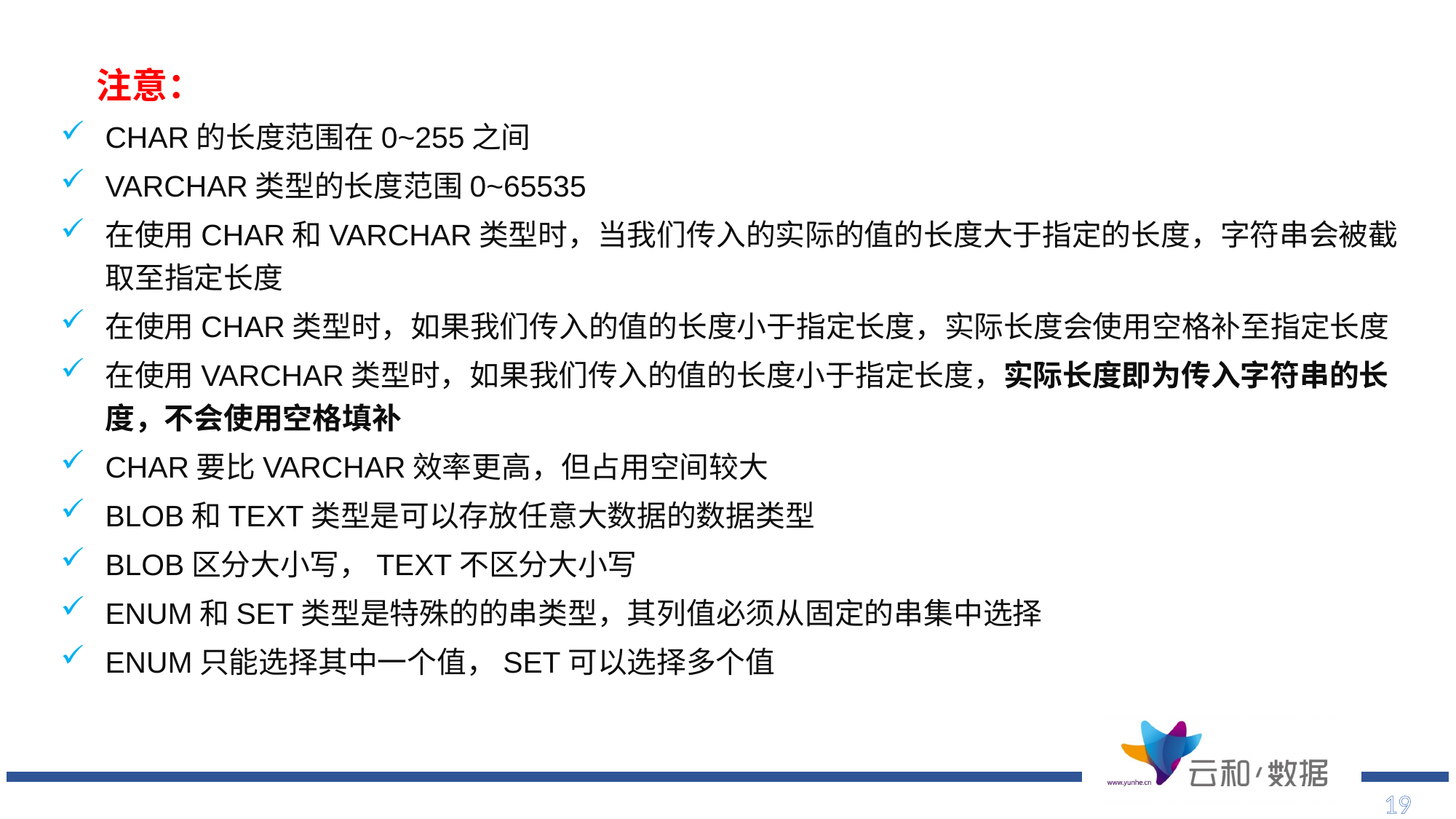

注意：
CHAR的长度范围在0~255之间
VARCHAR类型的长度范围0~65535
在使用CHAR和VARCHAR类型时，当我们传入的实际的值的长度大于指定的长度，字符串会被截取至指定长度
在使用CHAR类型时，如果我们传入的值的长度小于指定长度，实际长度会使用空格补至指定长度
在使用VARCHAR类型时，如果我们传入的值的长度小于指定长度，实际长度即为传入字符串的长度，不会使用空格填补
CHAR要比VARCHAR效率更高，但占用空间较大
BLOB和TEXT类型是可以存放任意大数据的数据类型
BLOB区分大小写，TEXT不区分大小写
ENUM和SET类型是特殊的的串类型，其列值必须从固定的串集中选择
ENUM只能选择其中一个值，SET可以选择多个值